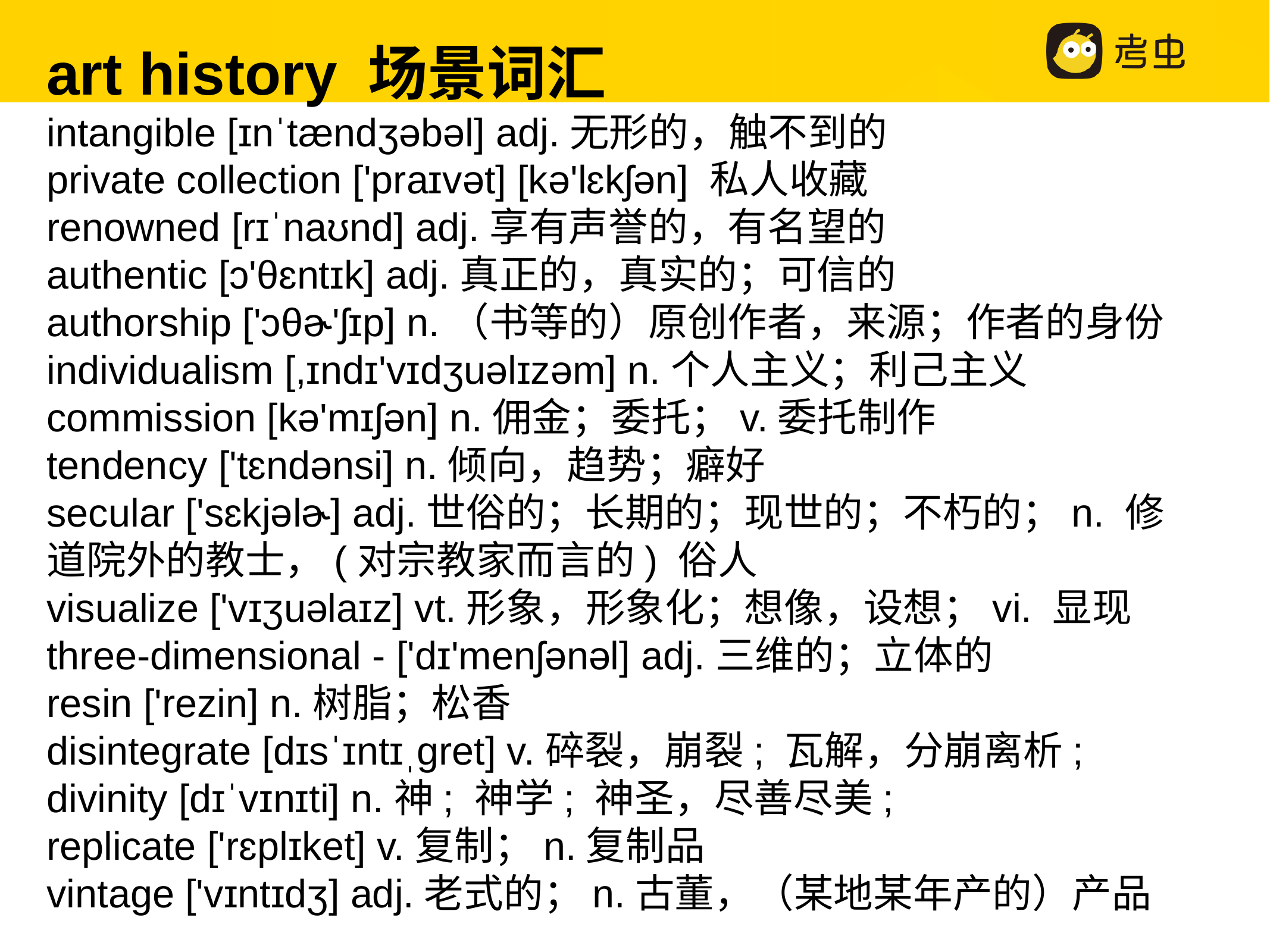

art history 场景词汇
intangible [ɪnˈtændʒəbəl] adj.无形的，触不到的
private collection ['praɪvət] [kə'lɛkʃən] 私人收藏
renowned [rɪˈnaʊnd] adj.享有声誉的，有名望的
authentic [ɔ'θɛntɪk] adj.真正的，真实的；可信的
authorship ['ɔθɚ'ʃɪp] n.（书等的）原创作者，来源；作者的身份
individualism [,ɪndɪ'vɪdʒuəlɪzəm] n.个人主义；利己主义
commission [kə'mɪʃən] n.佣金；委托；v.委托制作
tendency ['tɛndənsi] n.倾向，趋势；癖好
secular ['sɛkjəlɚ] adj.世俗的；长期的；现世的；不朽的；n. 修
道院外的教士，(对宗教家而言的) 俗人
visualize ['vɪʒuəlaɪz] vt.形象，形象化；想像，设想；vi. 显现
three-dimensional - ['dɪ'menʃənəl] adj.三维的；立体的
resin ['rezin] n.树脂；松香
disintegrate [dɪsˈɪntɪˌɡret] v.碎裂，崩裂; 瓦解，分崩离析;
divinity [dɪˈvɪnɪti] n.神; 神学; 神圣，尽善尽美;
replicate ['rɛplɪket] v.复制；n.复制品
vintage ['vɪntɪdʒ] adj.老式的；n.古董，（某地某年产的）产品